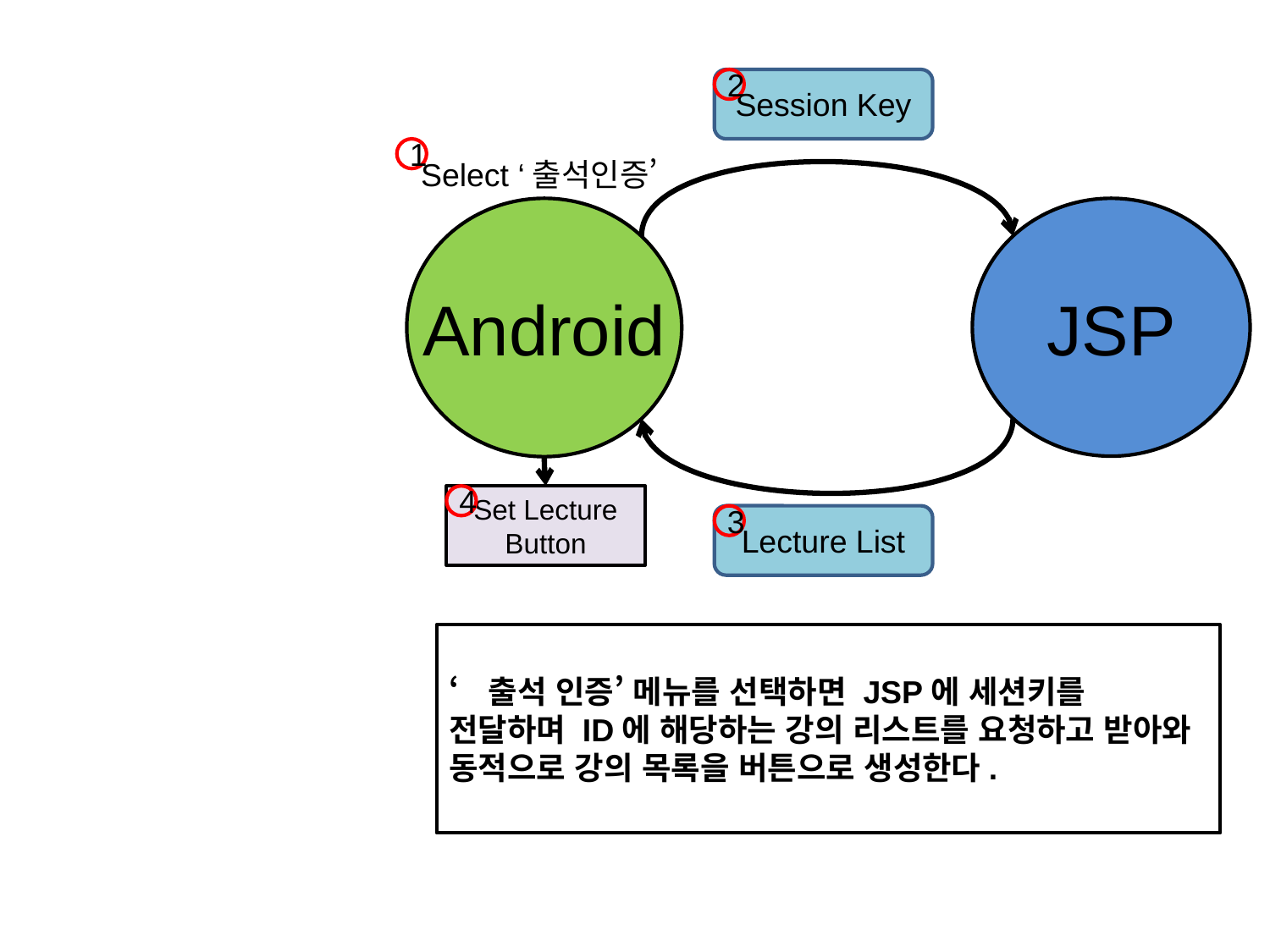

Session Key
2
1
Select ‘출석인증’
Android
JSP
Set Lecture Button
4
Lecture List
3
‘출석 인증’ 메뉴를 선택하면 JSP에 세션키를 전달하며 ID에 해당하는 강의 리스트를 요청하고 받아와 동적으로 강의 목록을 버튼으로 생성한다.